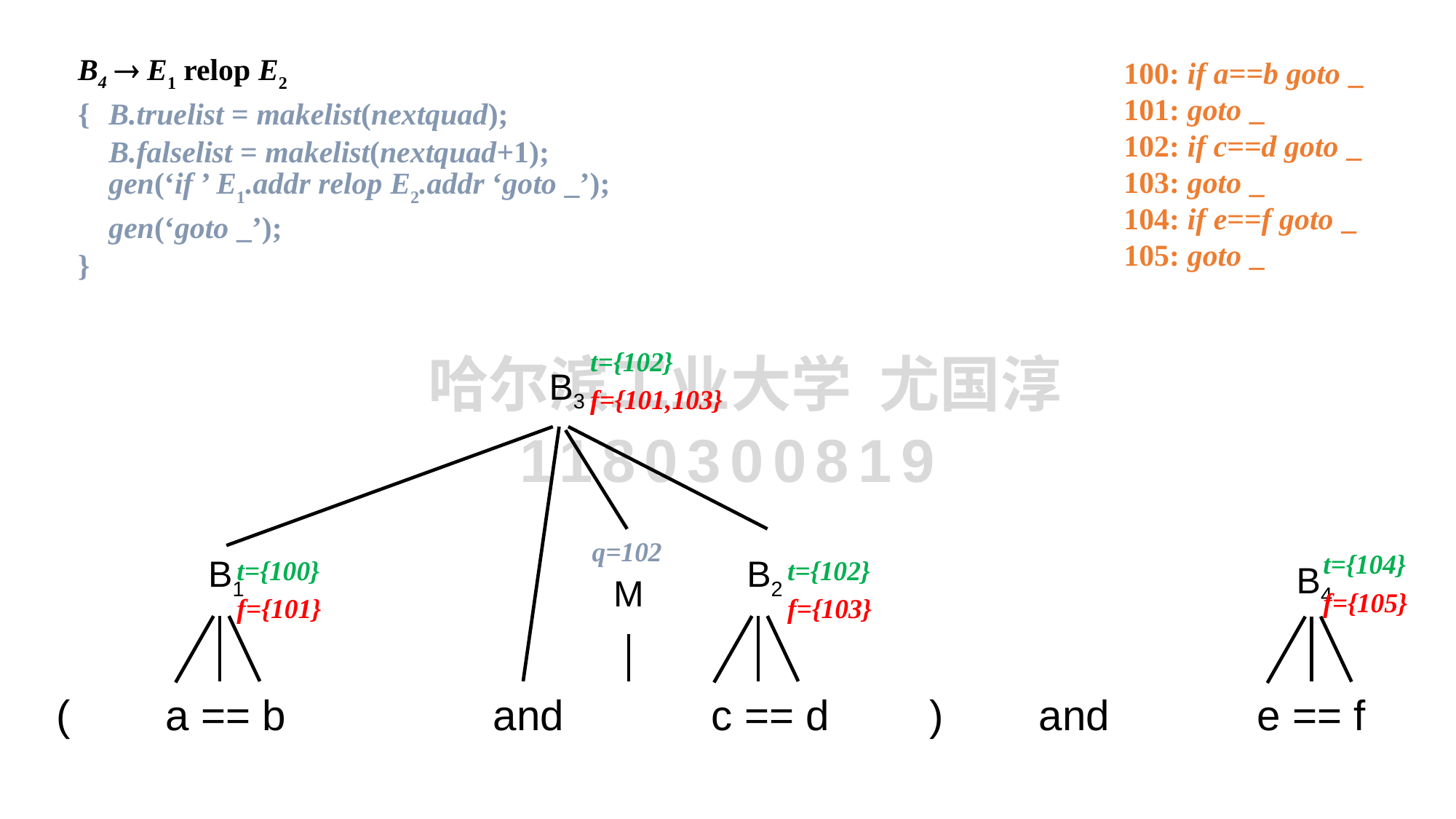

B4 → E1 relop E2
{	B.truelist = makelist(nextquad);
	B.falselist = makelist(nextquad+1);
 	gen(‘if ’ E1.addr relop E2.addr ‘goto _’);
 	gen(‘goto _’);
}
100: if a==b goto _
101: goto _
102: if c==d goto _
103: goto _
104: if e==f goto _
105: goto _

 哈尔滨工业大学  尤国淳
1180300819
t={102}
f={101,103}
B3
q=102
t={104}
f={105}
t={102}
f={103}
t={100}
f={101}
B1
B2
B4
M
(	a == b 		and		c == d	)	and		e == f